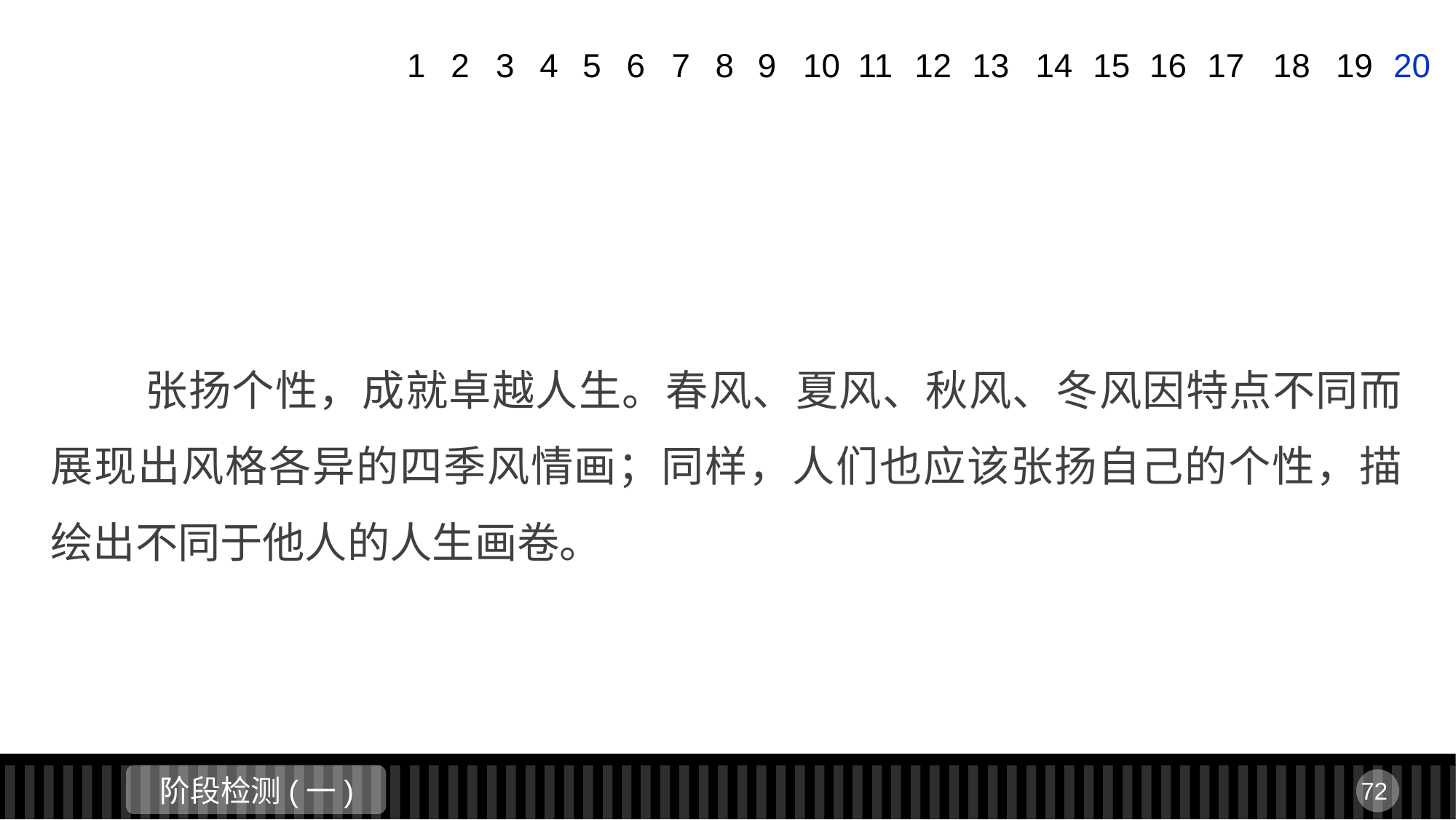

1
2
3
4
5
6
7
8
9
11
12
13
14
15
16
17
18
19
20
10
        张扬个性，成就卓越人生。春风、夏风、秋风、冬风因特点不同而展现出风格各异的四季风情画；同样，人们也应该张扬自己的个性，描绘出不同于他人的人生画卷。